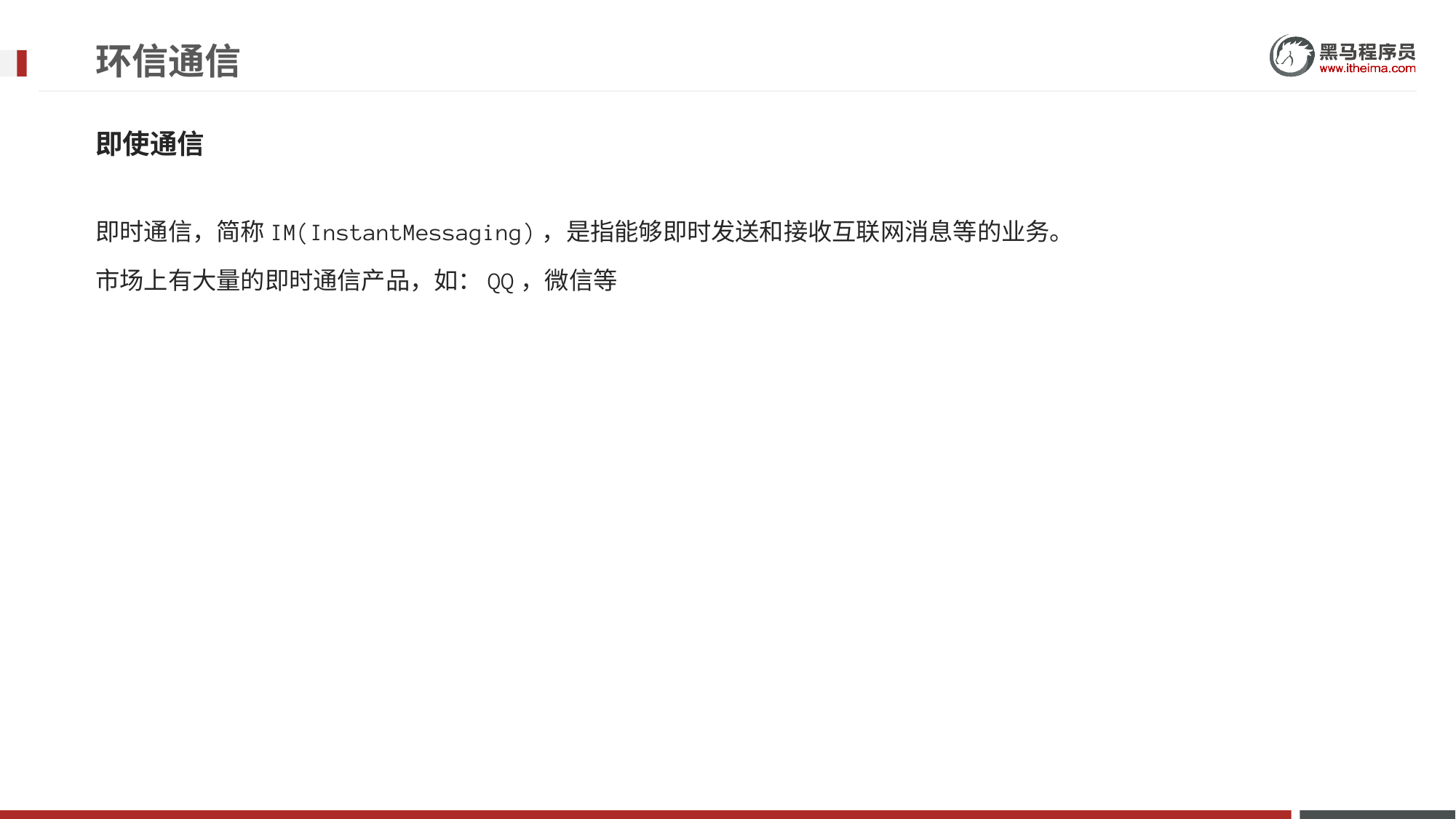

# 环信通信
即使通信
即时通信，简称IM(InstantMessaging)，是指能够即时发送和接收互联网消息等的业务。
市场上有大量的即时通信产品，如：QQ，微信等